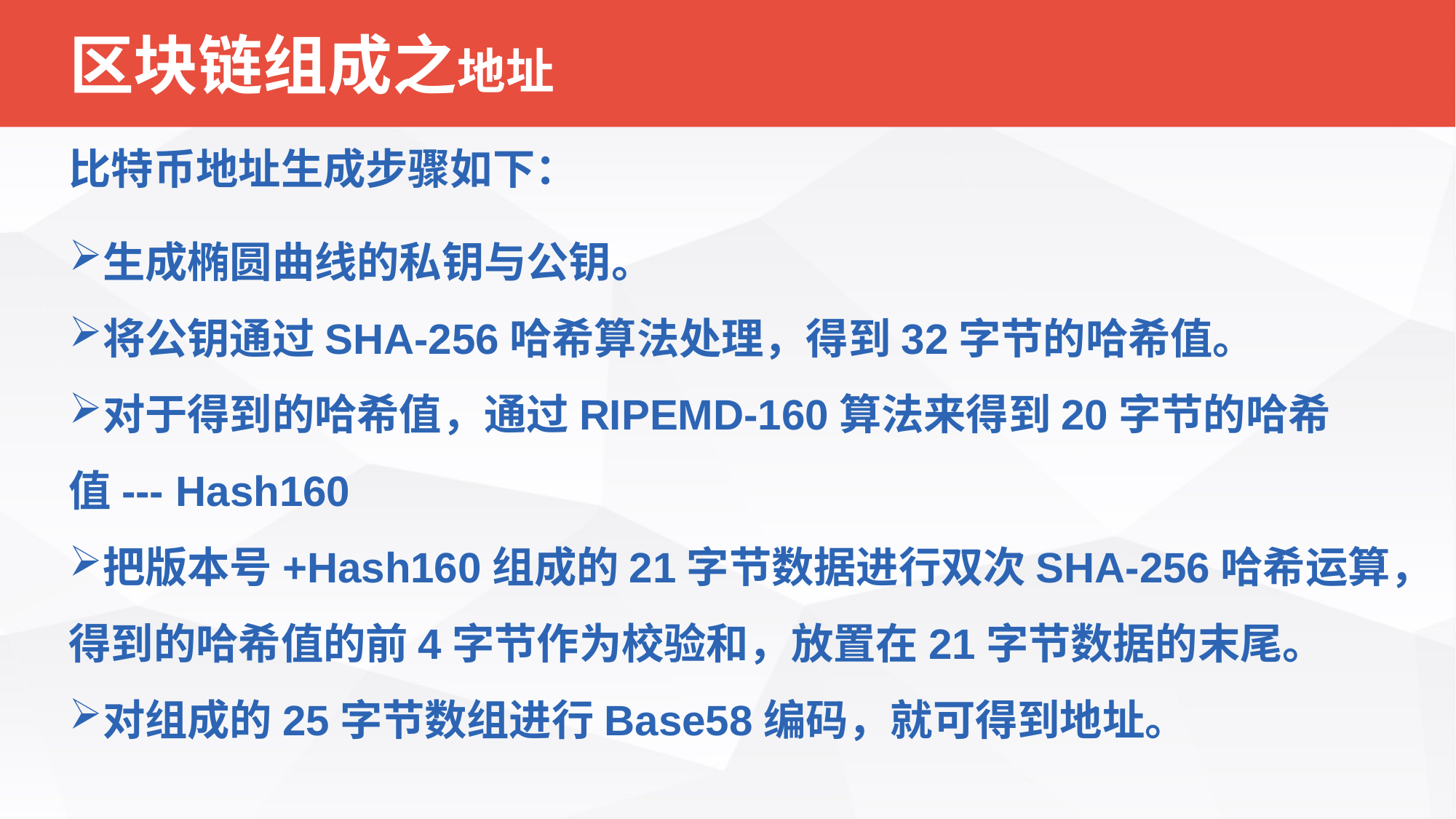

区块链组成之地址

比特币地址生成步骤如下：

生成椭圆曲线的私钥与公钥。
将公钥通过SHA-256哈希算法处理，得到32字节的哈希值。
对于得到的哈希值，通过RIPEMD-160算法来得到20字节的哈希值--- Hash160
把版本号+Hash160组成的21字节数据进行双次SHA-256哈希运算，得到的哈希值的前4字节作为校验和，放置在21字节数据的末尾。
对组成的25字节数组进行Base58编码，就可得到地址。